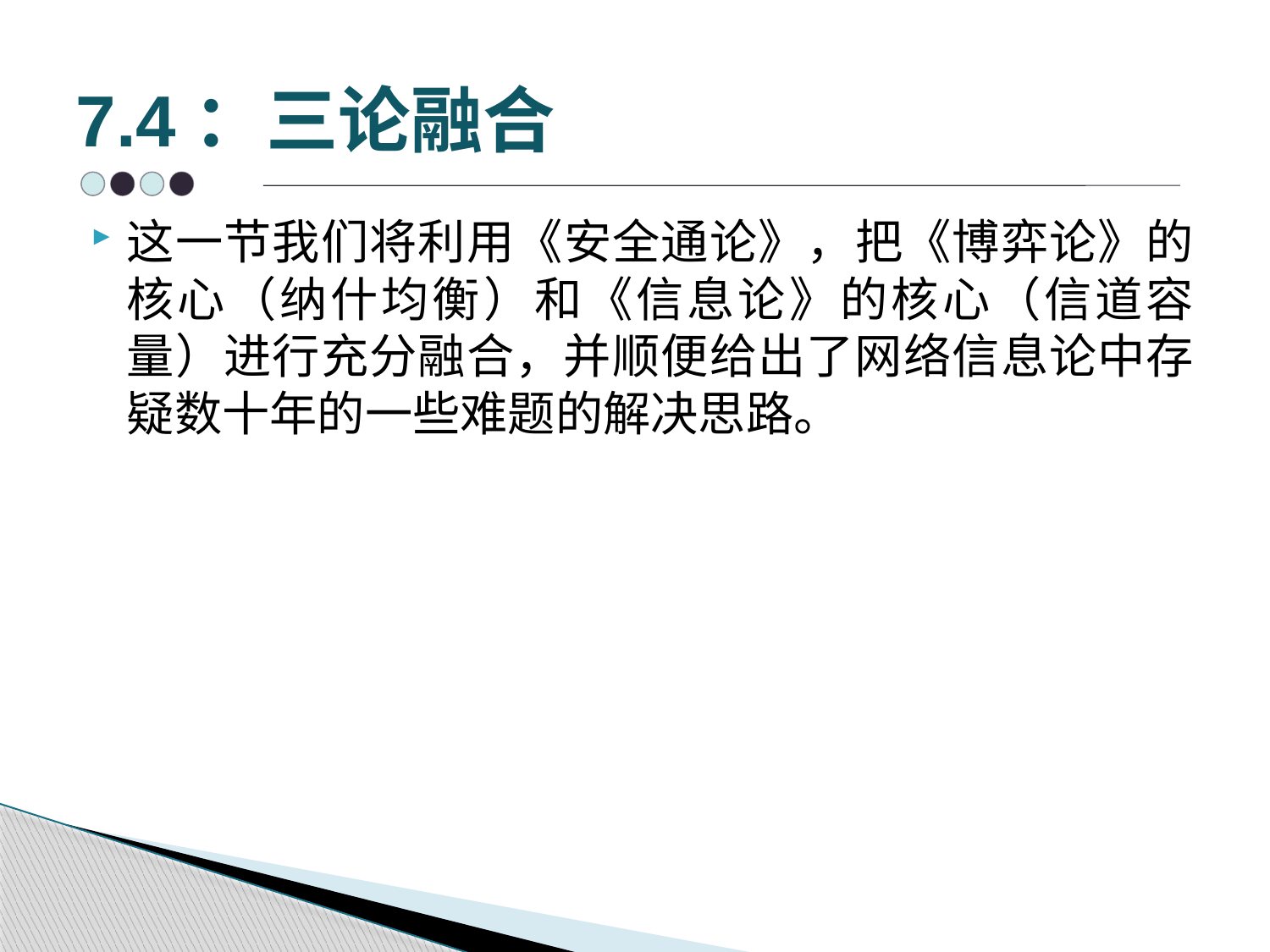

# 7.4：三论融合

这一节我们将利用《安全通论》，把《博弈论》的核心（纳什均衡）和《信息论》的核心（信道容量）进行充分融合，并顺便给出了网络信息论中存疑数十年的一些难题的解决思路。